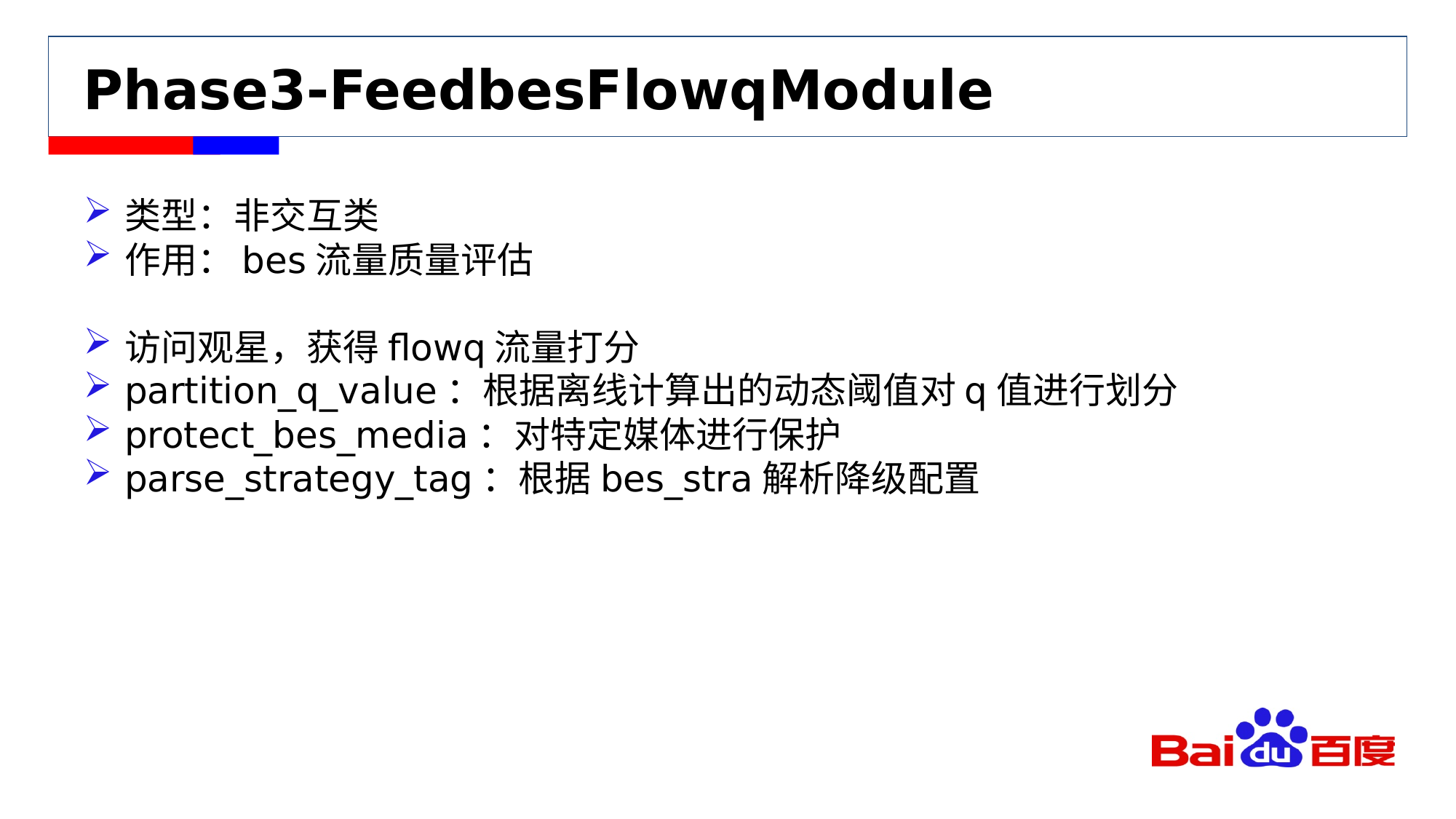

# Phase3-FeedbesFlowqModule
类型：非交互类
作用：bes流量质量评估

访问观星，获得flowq流量打分
partition_q_value：根据离线计算出的动态阈值对q值进行划分
protect_bes_media：对特定媒体进行保护
parse_strategy_tag：根据bes_stra解析降级配置